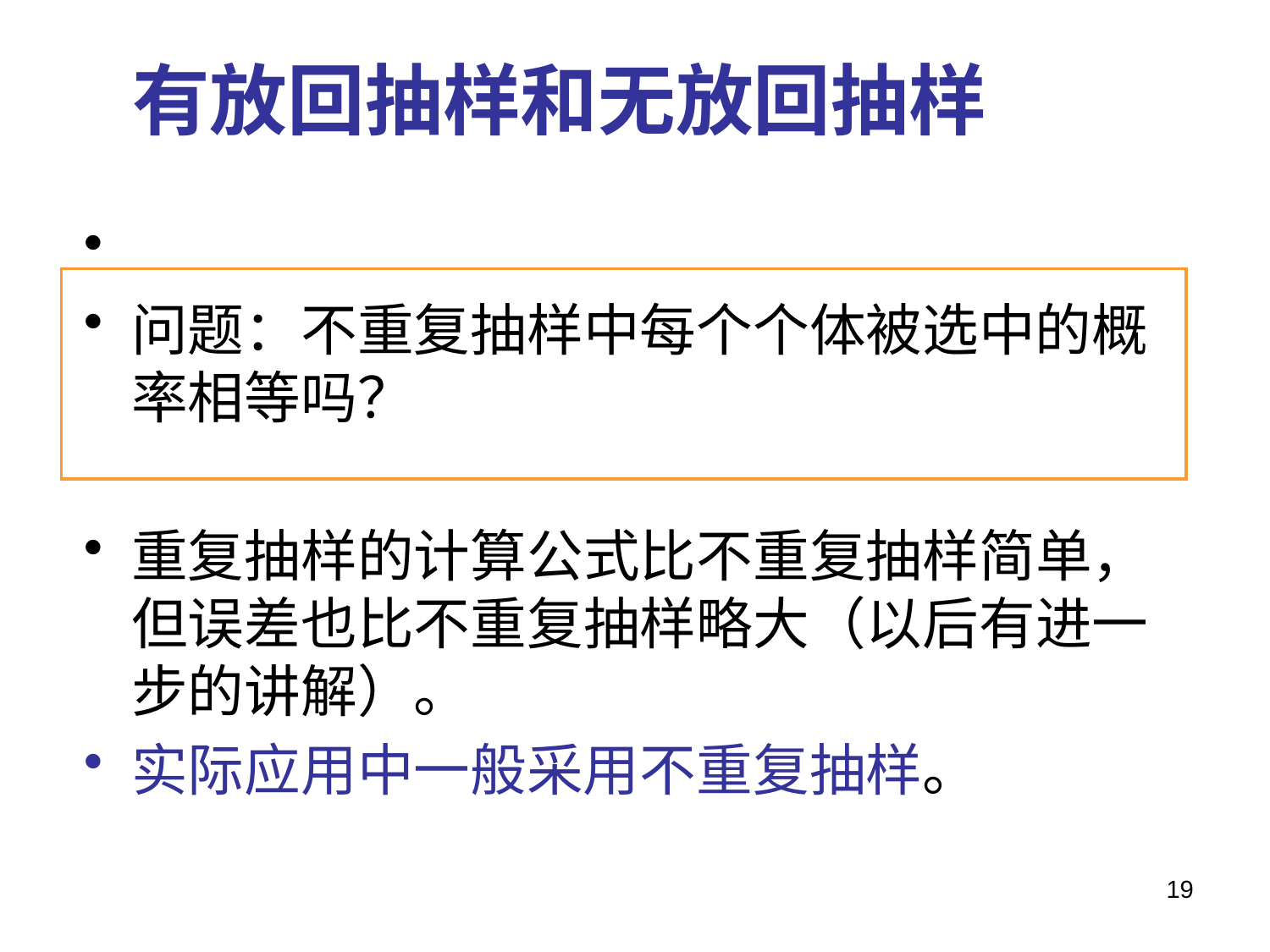

# 有放回抽样和无放回抽样

问题：不重复抽样中每个个体被选中的概率相等吗？

重复抽样的计算公式比不重复抽样简单，但误差也比不重复抽样略大（以后有进一步的讲解）。
实际应用中一般采用不重复抽样。

19